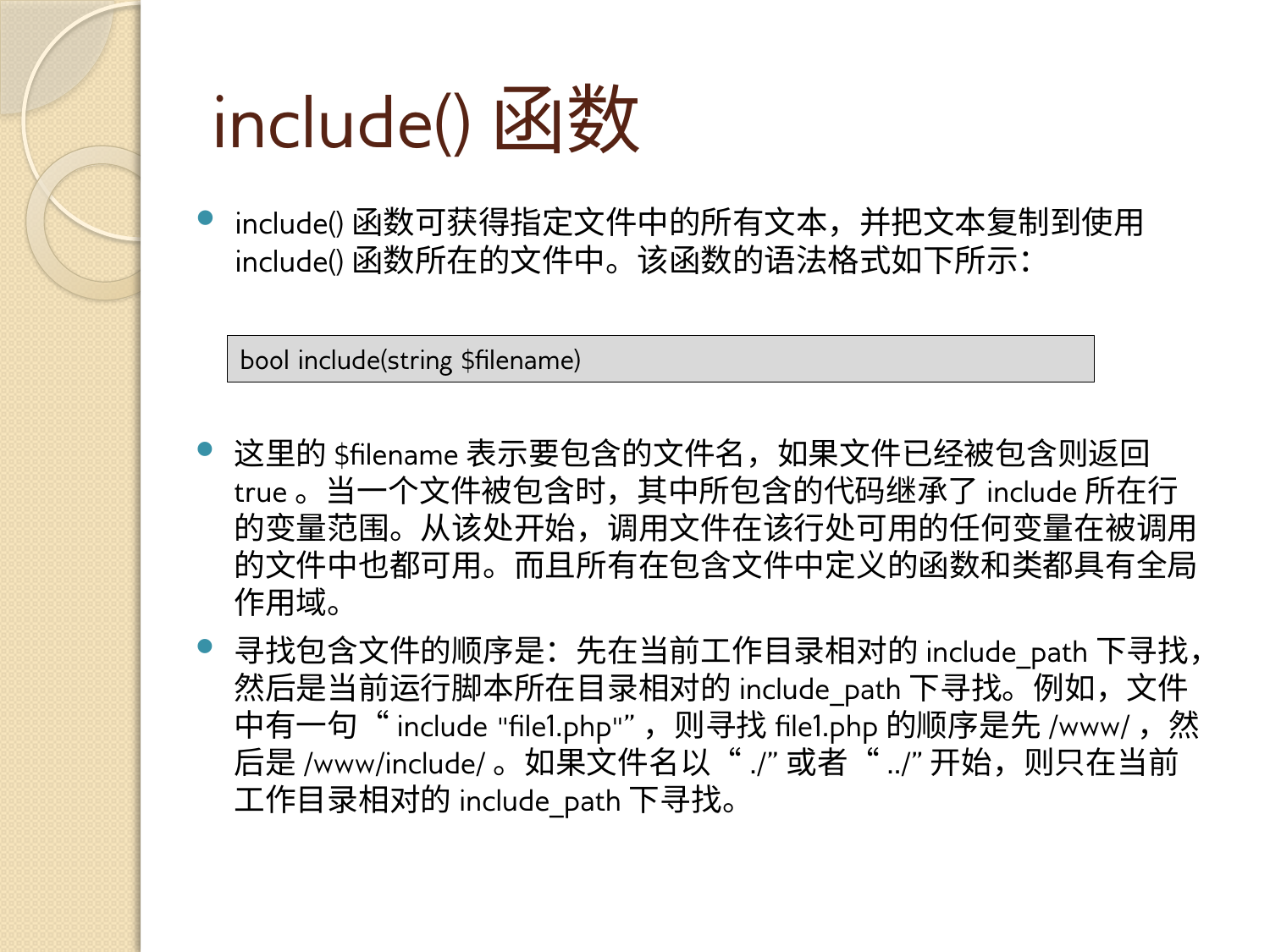

# include()函数
include()函数可获得指定文件中的所有文本，并把文本复制到使用include()函数所在的文件中。该函数的语法格式如下所示：
bool include(string $filename)
这里的$filename表示要包含的文件名，如果文件已经被包含则返回true。当一个文件被包含时，其中所包含的代码继承了include所在行的变量范围。从该处开始，调用文件在该行处可用的任何变量在被调用的文件中也都可用。而且所有在包含文件中定义的函数和类都具有全局作用域。
寻找包含文件的顺序是：先在当前工作目录相对的include_path下寻找，然后是当前运行脚本所在目录相对的include_path下寻找。例如，文件中有一句“include "file1.php"”，则寻找file1.php的顺序是先/www/，然后是/www/include/。如果文件名以“./”或者“../”开始，则只在当前工作目录相对的include_path下寻找。